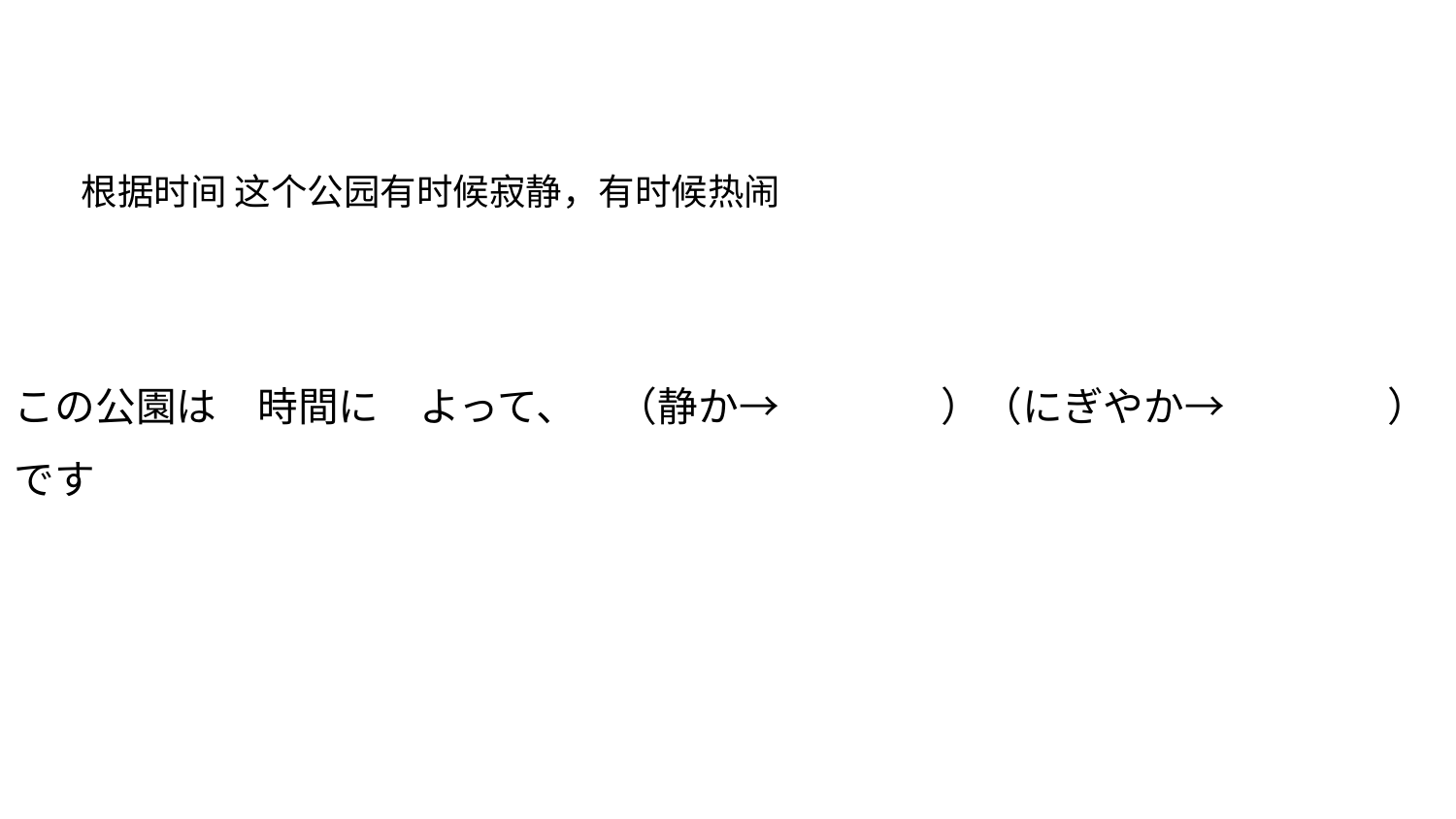

根据时间 这个公园有时候寂静，有时候热闹
この公園は　時間に　よって、　（静か→　　　　）（にぎやか→　　　　）
です